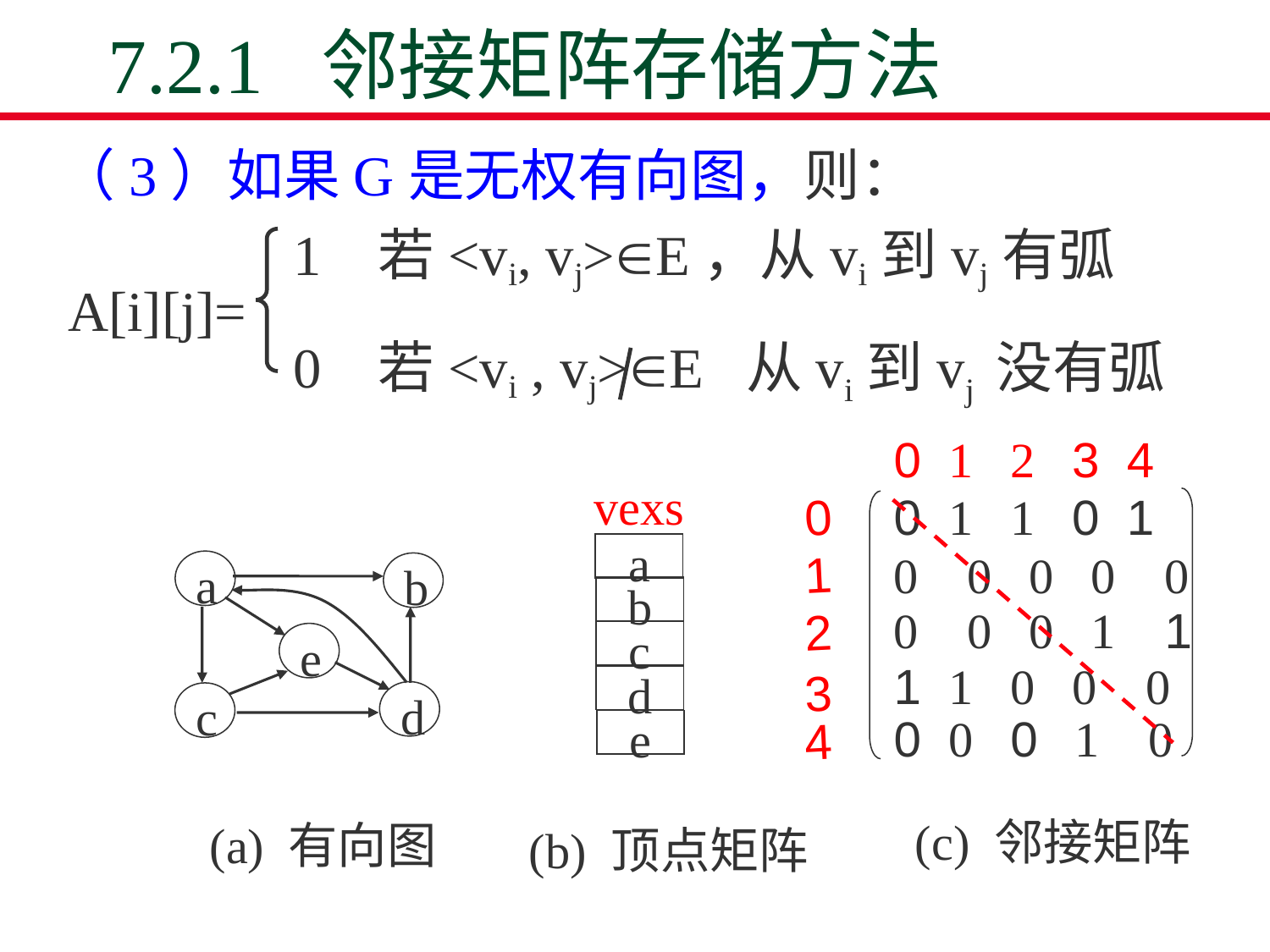

# 7.2.1  邻接矩阵存储方法
 （3）如果G是无权有向图，则：

1   若<vi, vj>∈E，从vi到vj有弧

A[i][j]=
0   若<vi , vj>∈E  从vi到vj 没有弧

0  1   2   3  4
vexs
a
b
c
d
e
(b) 顶点矩阵
0  1   1   0  1

0    0   0   0    0
0    0   0   1    1
1  1   0   0    0
0  0   0   1    0
(c) 邻接矩阵
a
b

e

d
c

(a) 有向图
0
1
2
3
4